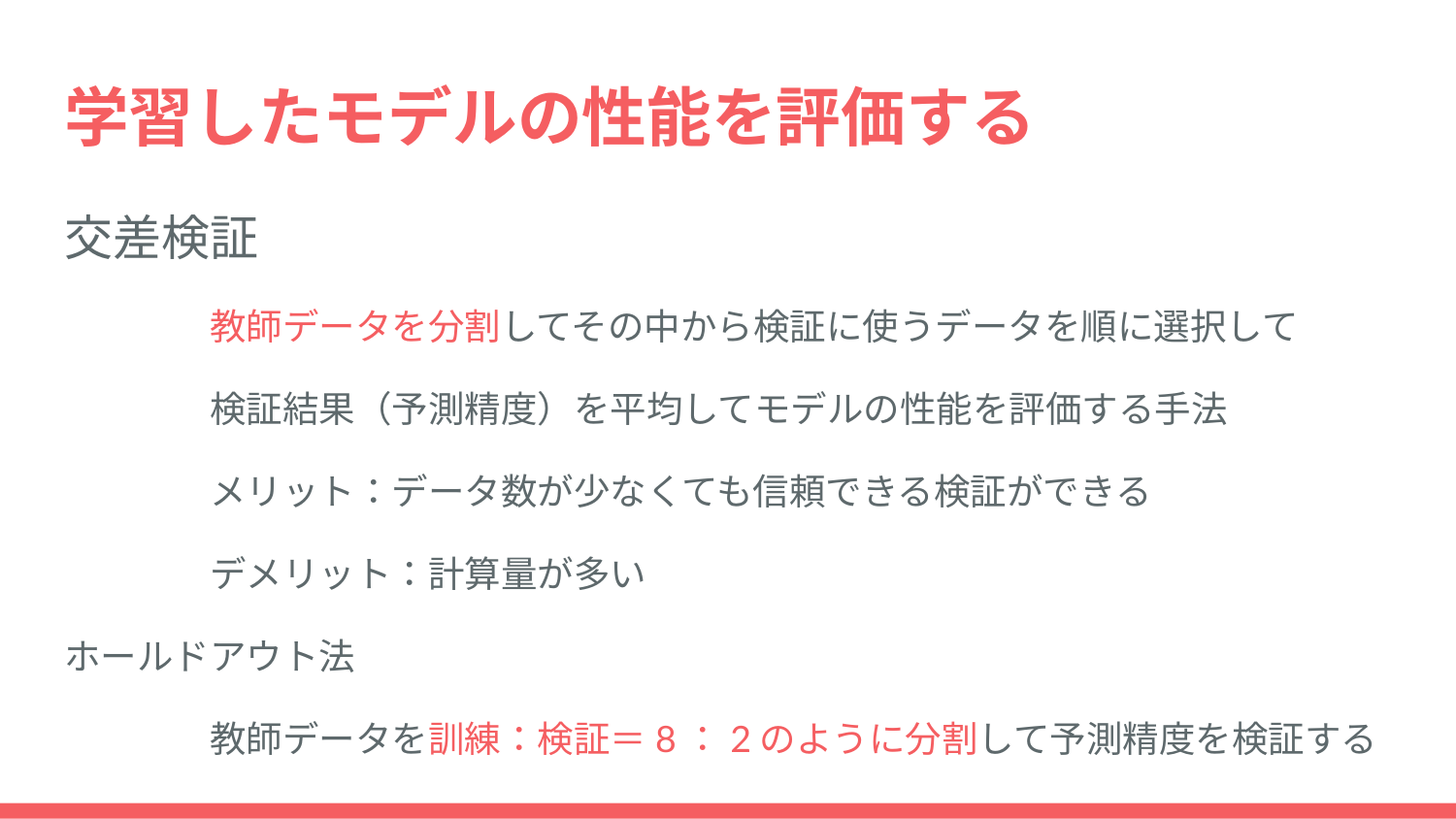

# 学習したモデルの性能を評価する
交差検証
	教師データを分割してその中から検証に使うデータを順に選択して
	検証結果（予測精度）を平均してモデルの性能を評価する手法
	メリット：データ数が少なくても信頼できる検証ができる
	デメリット：計算量が多い
ホールドアウト法
	教師データを訓練：検証＝8：2のように分割して予測精度を検証する